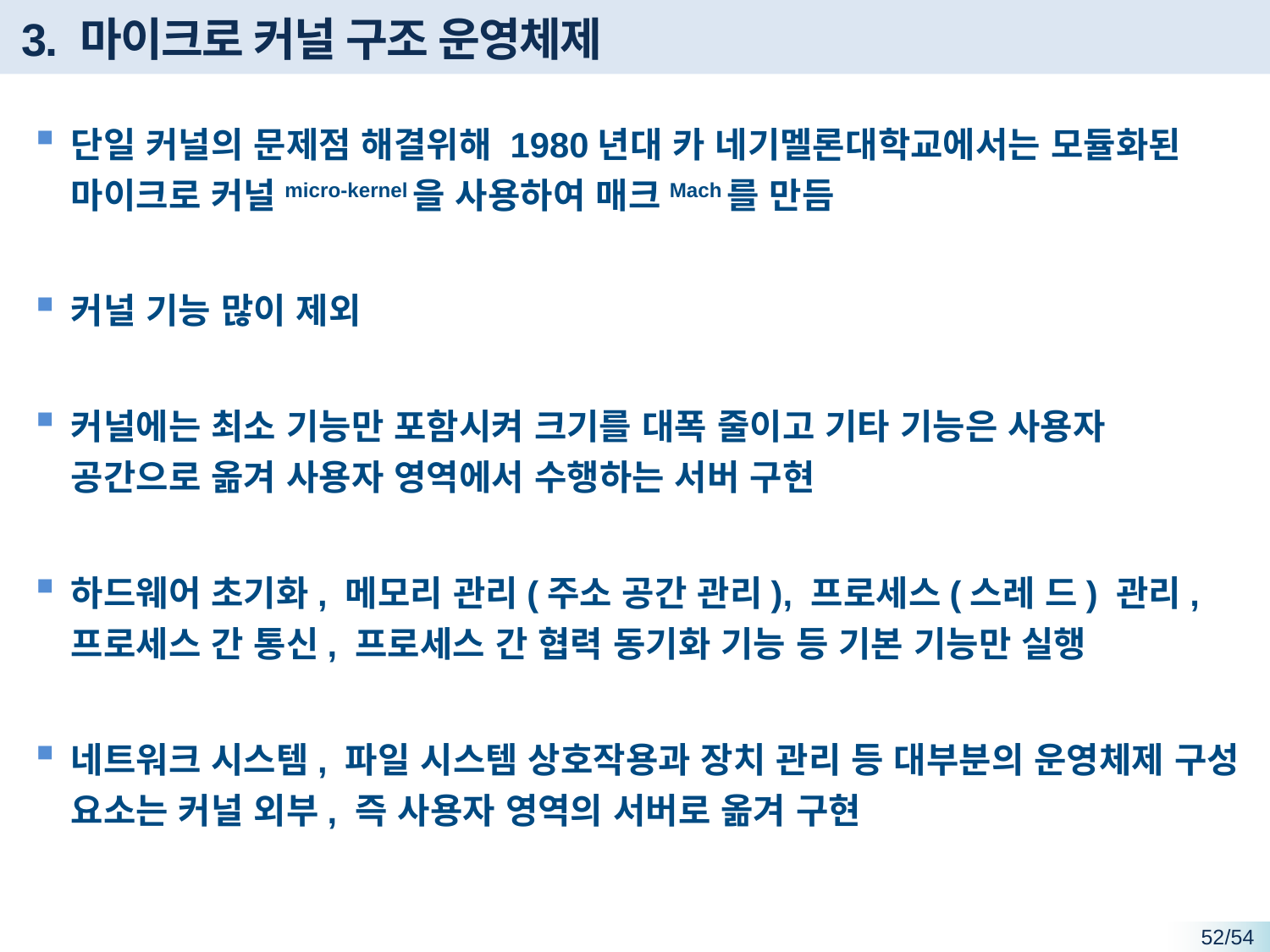

# 3. 마이크로 커널 구조 운영체제
단일 커널의 문제점 해결위해 1980년대 카 네기멜론대학교에서는 모듈화된 마이크로 커널micro-kernel을 사용하여 매크Mach를 만듬

커널 기능 많이 제외

커널에는 최소 기능만 포함시켜 크기를 대폭 줄이고 기타 기능은 사용자 공간으로 옮겨 사용자 영역에서 수행하는 서버 구현

하드웨어 초기화, 메모리 관리(주소 공간 관리), 프로세스(스레 드) 관리, 프로세스 간 통신, 프로세스 간 협력 동기화 기능 등 기본 기능만 실행

네트워크 시스템, 파일 시스템 상호작용과 장치 관리 등 대부분의 운영체제 구성 요소는 커널 외부, 즉 사용자 영역의 서버로 옮겨 구현